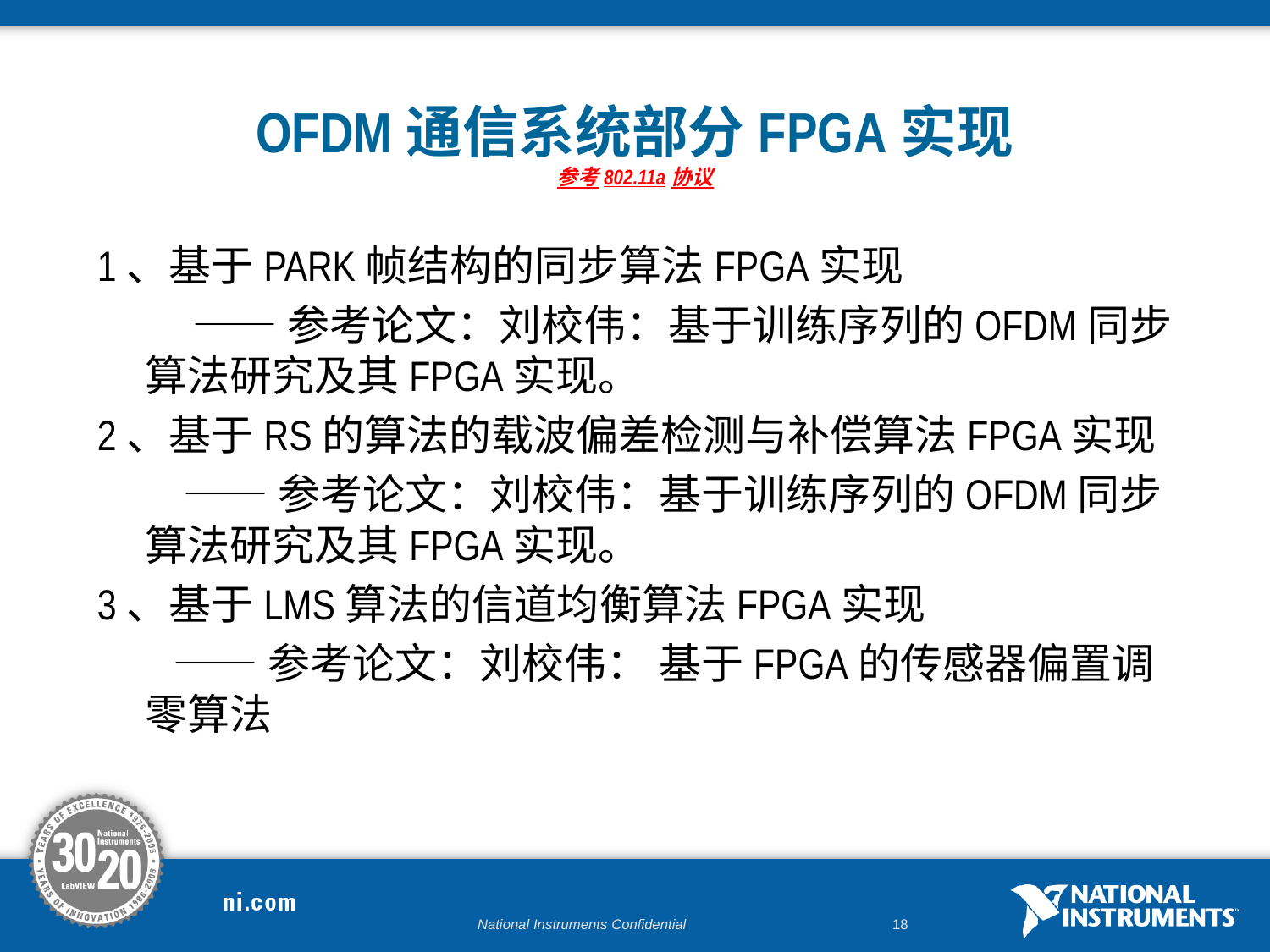

# OFDM通信系统部分FPGA实现 参考802.11a协议
1、基于PARK帧结构的同步算法FPGA实现
          ——参考论文：刘校伟：基于训练序列的OFDM同步算法研究及其FPGA实现。
2、基于RS的算法的载波偏差检测与补偿算法FPGA实现
         ——参考论文：刘校伟：基于训练序列的OFDM同步算法研究及其FPGA实现。
3、基于LMS算法的信道均衡算法FPGA实现
        ——参考论文：刘校伟： 基于FPGA的传感器偏置调零算法